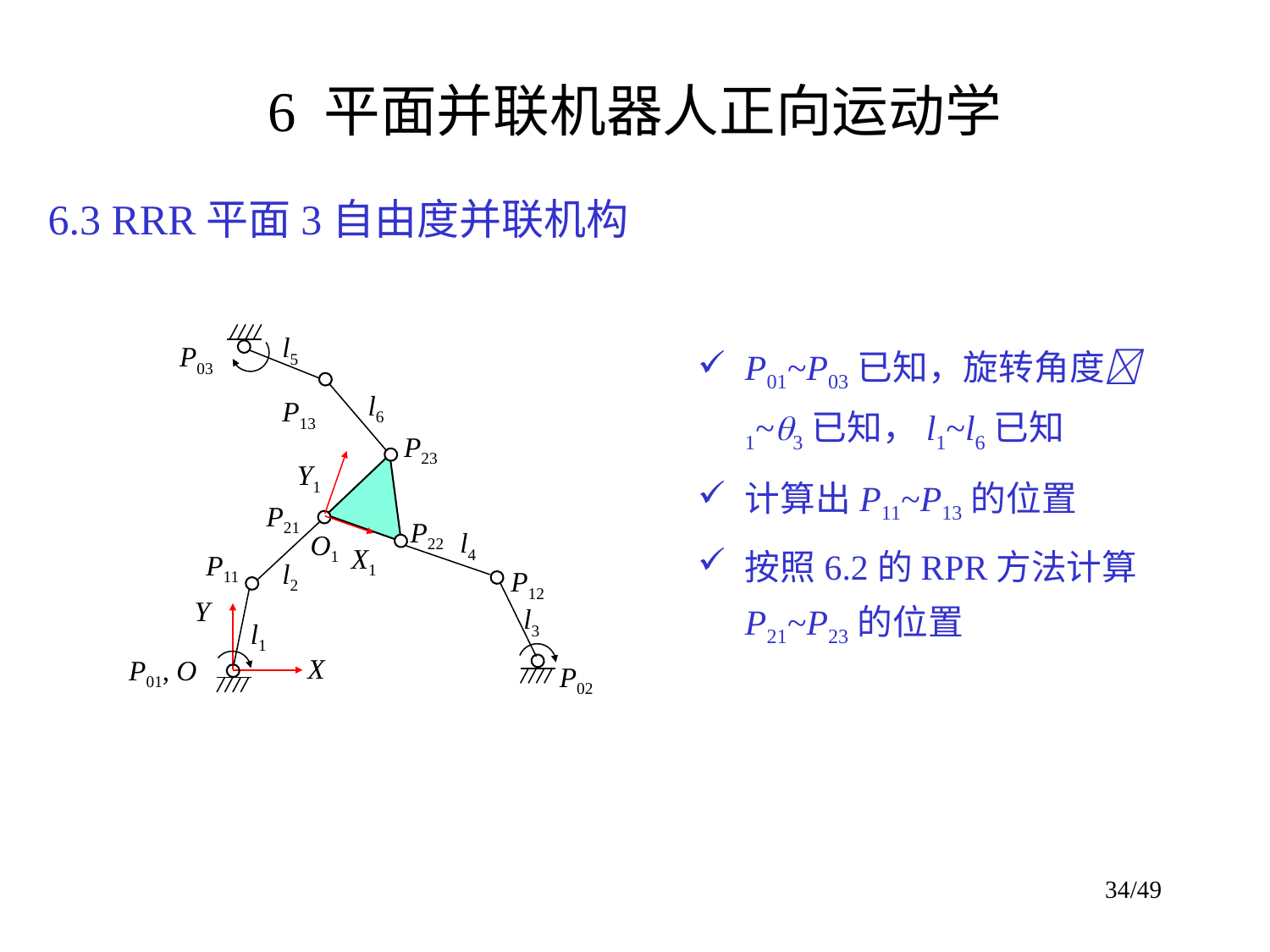

# 6 平面并联机器人正向运动学
6.3 RRR平面3自由度并联机构
l5
P03

l6
P13
P23
Y1
P21
P22
l4
O1
X1
P11
l2
P12
Y
l3
l1
X
P01, O
P02

P01~P03已知，旋转角度θ1~θ3已知，l1~l6已知
计算出P11~P13的位置
按照6.2的RPR方法计算P21~P23的位置
34/49